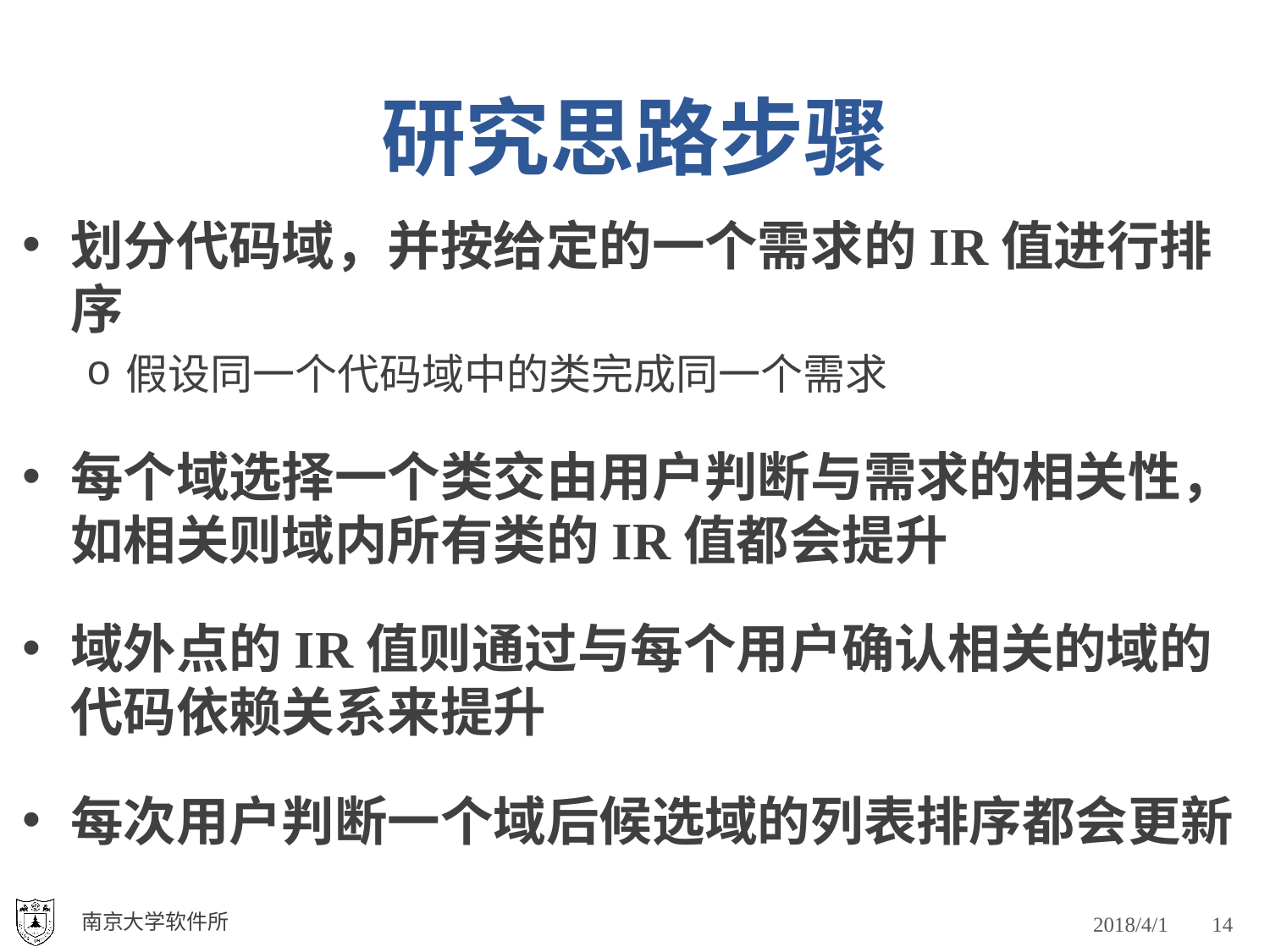

# 研究思路步骤
划分代码域，并按给定的一个需求的IR值进行排序
假设同一个代码域中的类完成同一个需求

每个域选择一个类交由用户判断与需求的相关性，如相关则域内所有类的IR值都会提升

域外点的IR值则通过与每个用户确认相关的域的代码依赖关系来提升

每次用户判断一个域后候选域的列表排序都会更新
南京大学软件所
2018/4/1
14